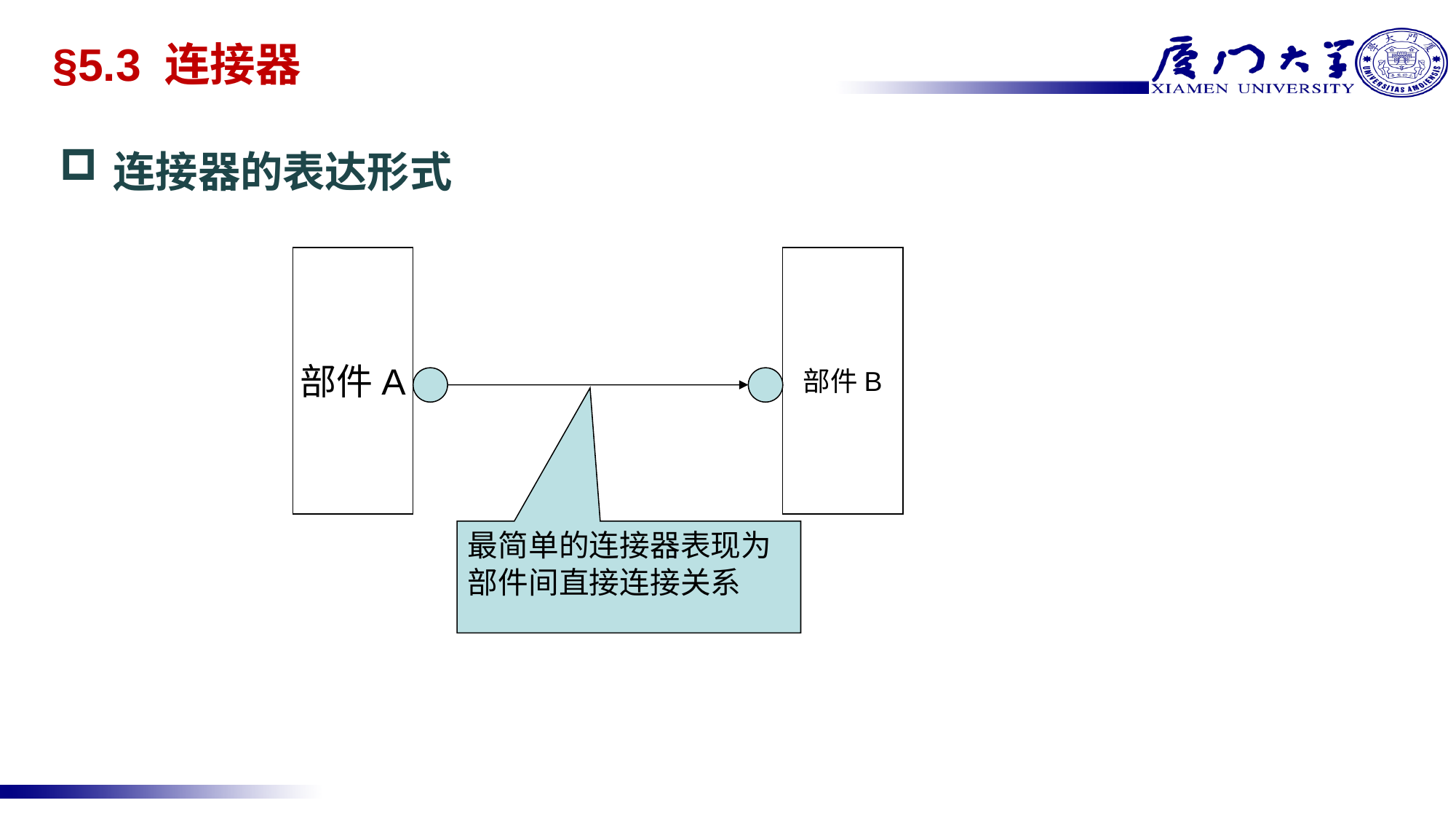

# §5.3 连接器
连接器的表达形式
部件A
部件B

最简单的连接器表现为部件间直接连接关系